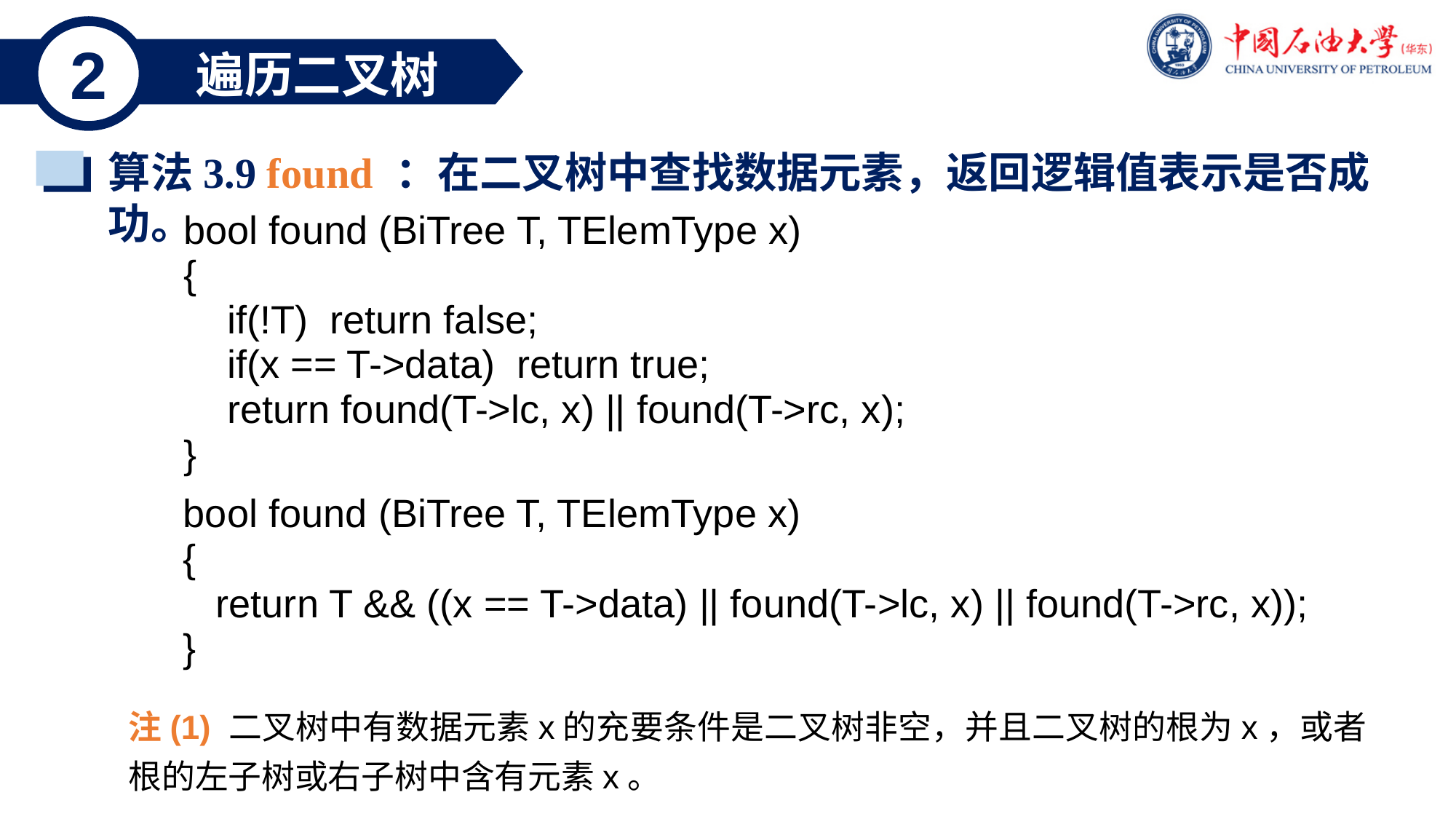

2
遍历二叉树
算法3.9 found ：在二叉树中查找数据元素，返回逻辑值表示是否成功。

bool found (BiTree T, TElemType x)
{
    if(!T)  return false;
    if(x == T->data)  return true;
    return found(T->lc, x) || found(T->rc, x);
}
bool found (BiTree T, TElemType x)
{
   return T && ((x == T->data) || found(T->lc, x) || found(T->rc, x));
}
注(1) 二叉树中有数据元素x的充要条件是二叉树非空，并且二叉树的根为x，或者根的左子树或右子树中含有元素x。